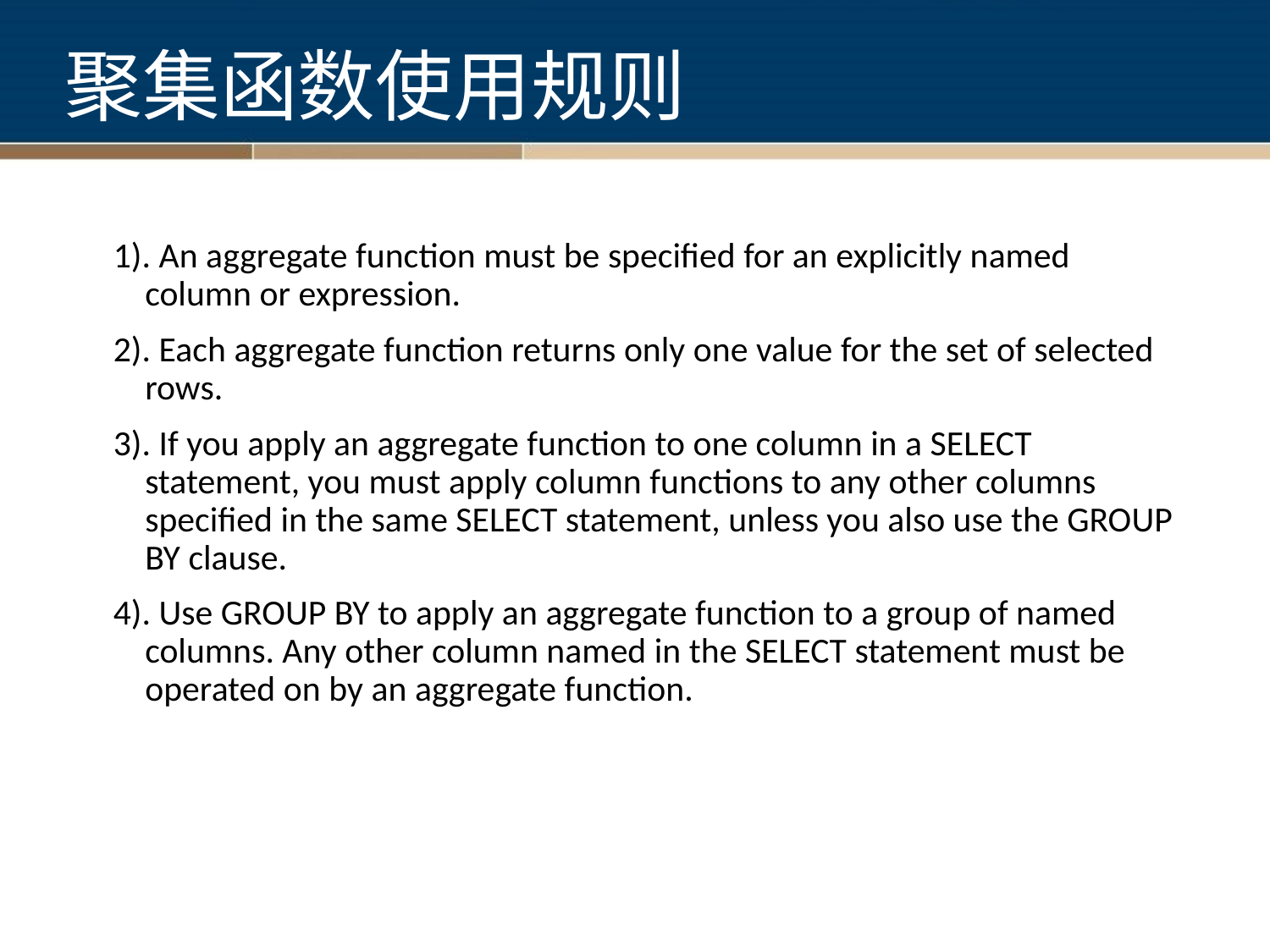

# 聚集函数使用规则
1). An aggregate function must be specified for an explicitly named column or expression.
2). Each aggregate function returns only one value for the set of selected rows.
3). If you apply an aggregate function to one column in a SELECT statement, you must apply column functions to any other columns specified in the same SELECT statement, unless you also use the GROUP BY clause.
4). Use GROUP BY to apply an aggregate function to a group of named columns. Any other column named in the SELECT statement must be operated on by an aggregate function.